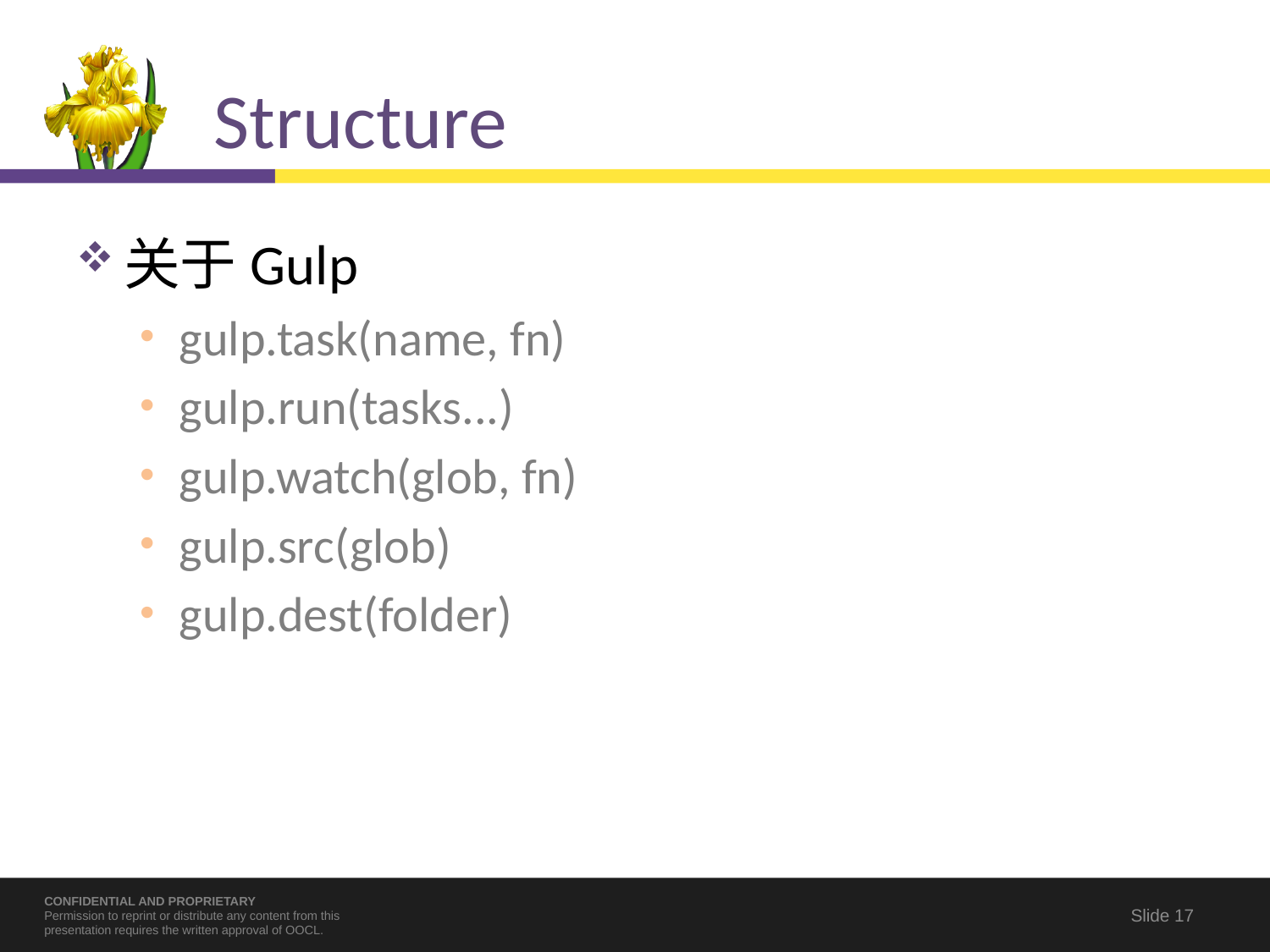

# Structure
关于Gulp
gulp.task(name, fn)
gulp.run(tasks...)
gulp.watch(glob, fn)
gulp.src(glob)
gulp.dest(folder)

Slide 17